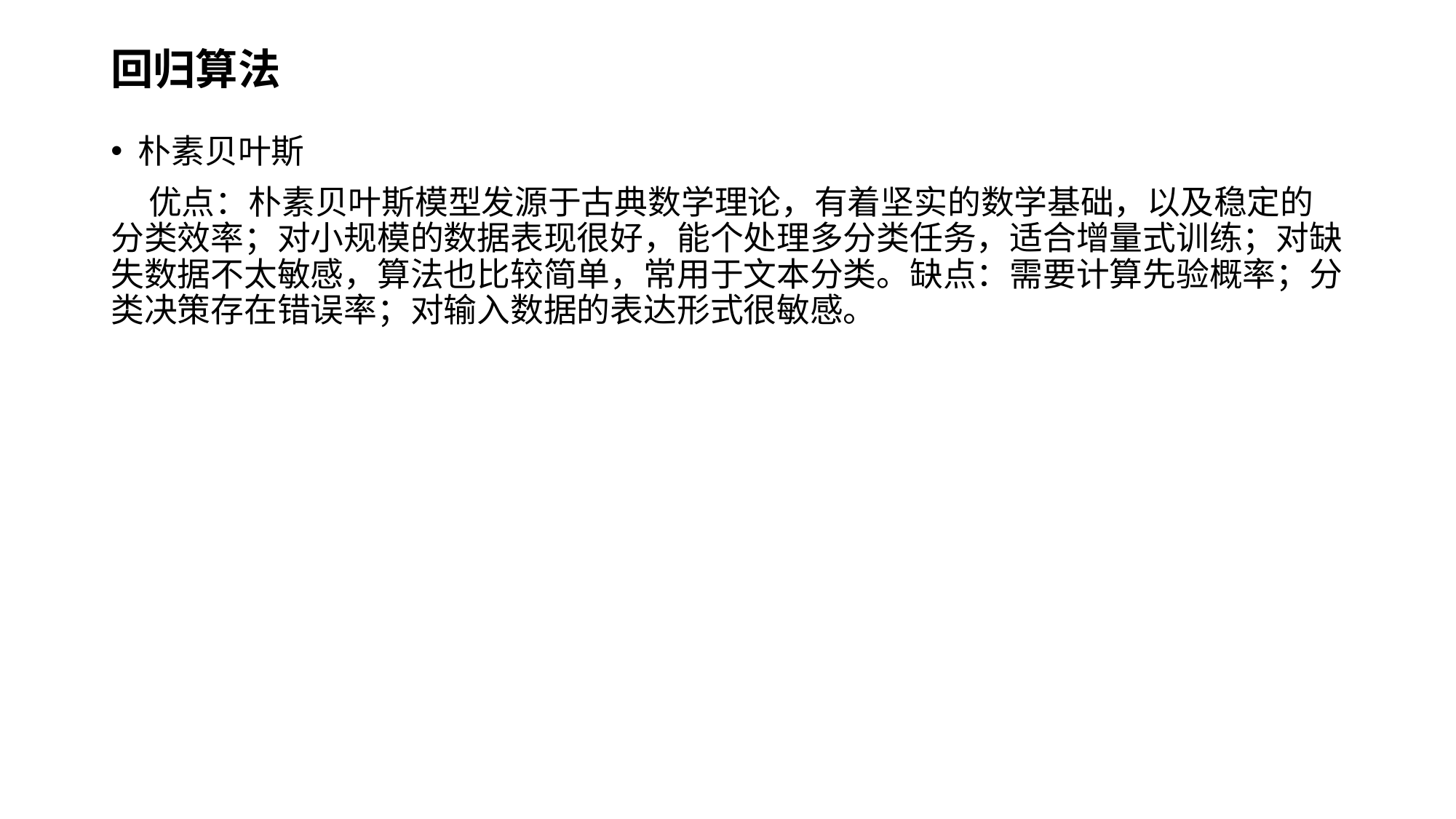

# 回归算法
朴素贝叶斯
    优点：朴素贝叶斯模型发源于古典数学理论，有着坚实的数学基础，以及稳定的分类效率；对小规模的数据表现很好，能个处理多分类任务，适合增量式训练；对缺失数据不太敏感，算法也比较简单，常用于文本分类。缺点：需要计算先验概率；分类决策存在错误率；对输入数据的表达形式很敏感。